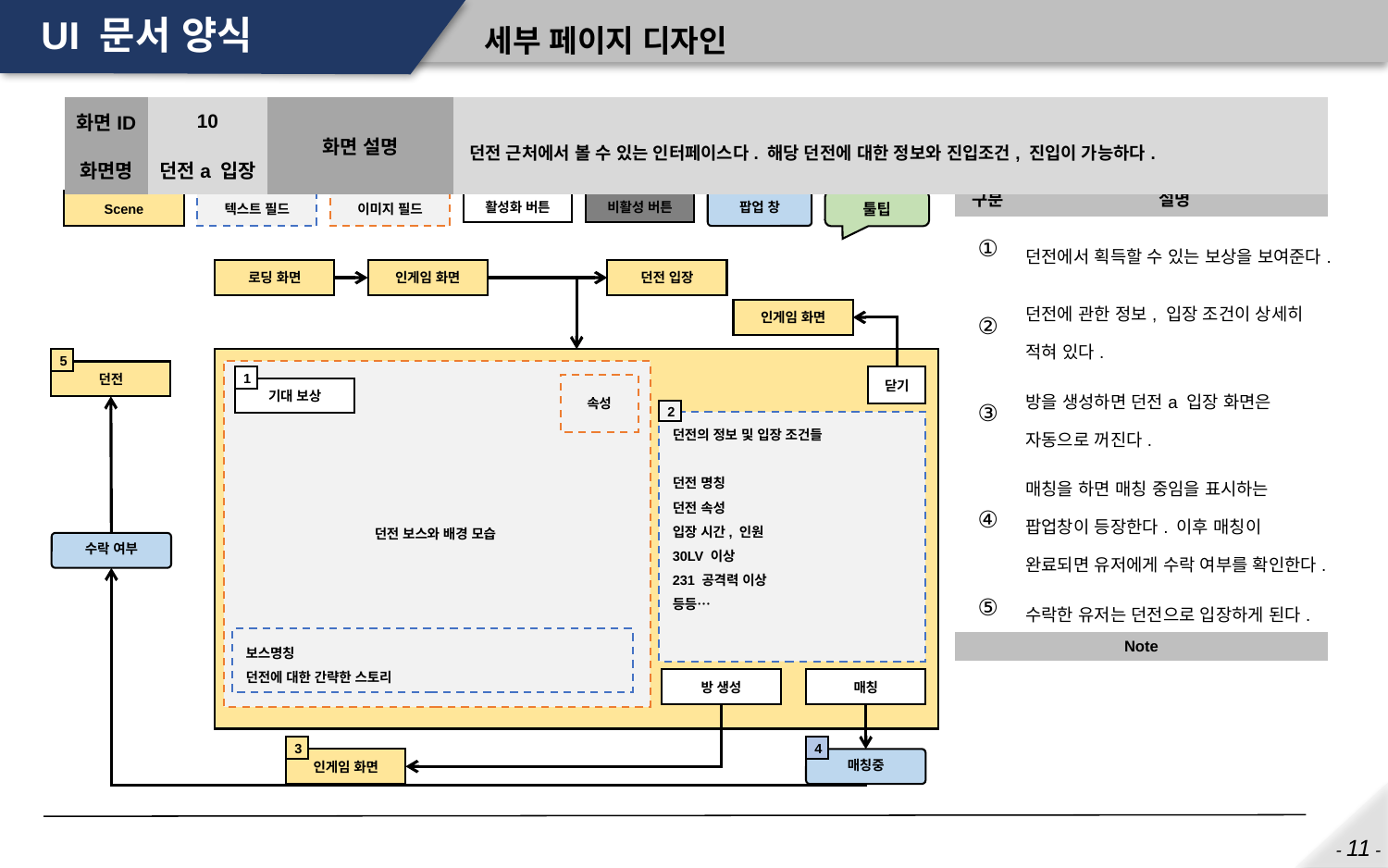

# UI 문서 양식
세부 페이지 디자인
| 화면ID | 10 | 화면 설명 | 던전 근처에서 볼 수 있는 인터페이스다. 해당 던전에 대한 정보와 진입조건, 진입이 가능하다. |
| --- | --- | --- | --- |
| 화면명 | 던전a 입장 |  |  |
| 구분 | 설명 |
| --- | --- |
| ① | 던전에서 획득할 수 있는 보상을 보여준다. |
| ② | 던전에 관한 정보, 입장 조건이 상세히 적혀 있다. |
| ③ | 방을 생성하면 던전a 입장 화면은 자동으로 꺼진다. |
| ④ | 매칭을 하면 매칭 중임을 표시하는 팝업창이 등장한다. 이후 매칭이 완료되면 유저에게 수락 여부를 확인한다. |
| ⑤ | 수락한 유저는 던전으로 입장하게 된다. |
| Note |  |
|  |  |
로딩 화면
인게임 화면
던전 입장
인게임 화면
5
던전

던전 보스와 배경 모습
1
기대 보상
닫기
속성
2
던전의 정보 및 입장 조건들

던전 명칭
던전 속성
입장 시간, 인원
30LV 이상
231 공격력 이상
등등…
수락 여부
보스명칭
던전에 대한 간략한 스토리
방 생성
매칭
3
인게임 화면
4
매칭중